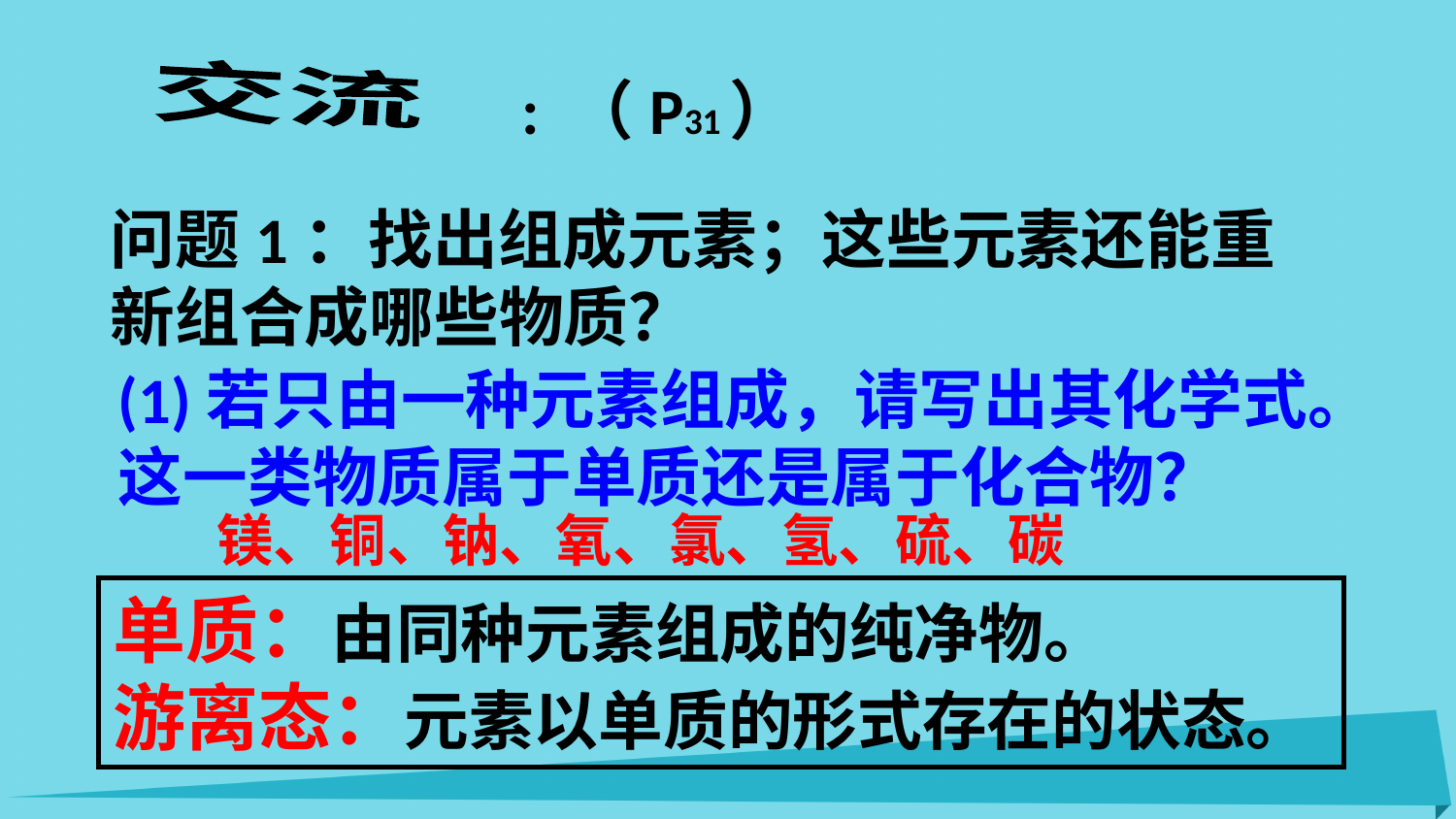

交流
: （P31）
问题1：找出组成元素；这些元素还能重新组合成哪些物质？
(1)若只由一种元素组成，请写出其化学式。这一类物质属于单质还是属于化合物？
镁、铜、钠、氧、氯、氢、硫、碳
单质：由同种元素组成的纯净物。
游离态：元素以单质的形式存在的状态。